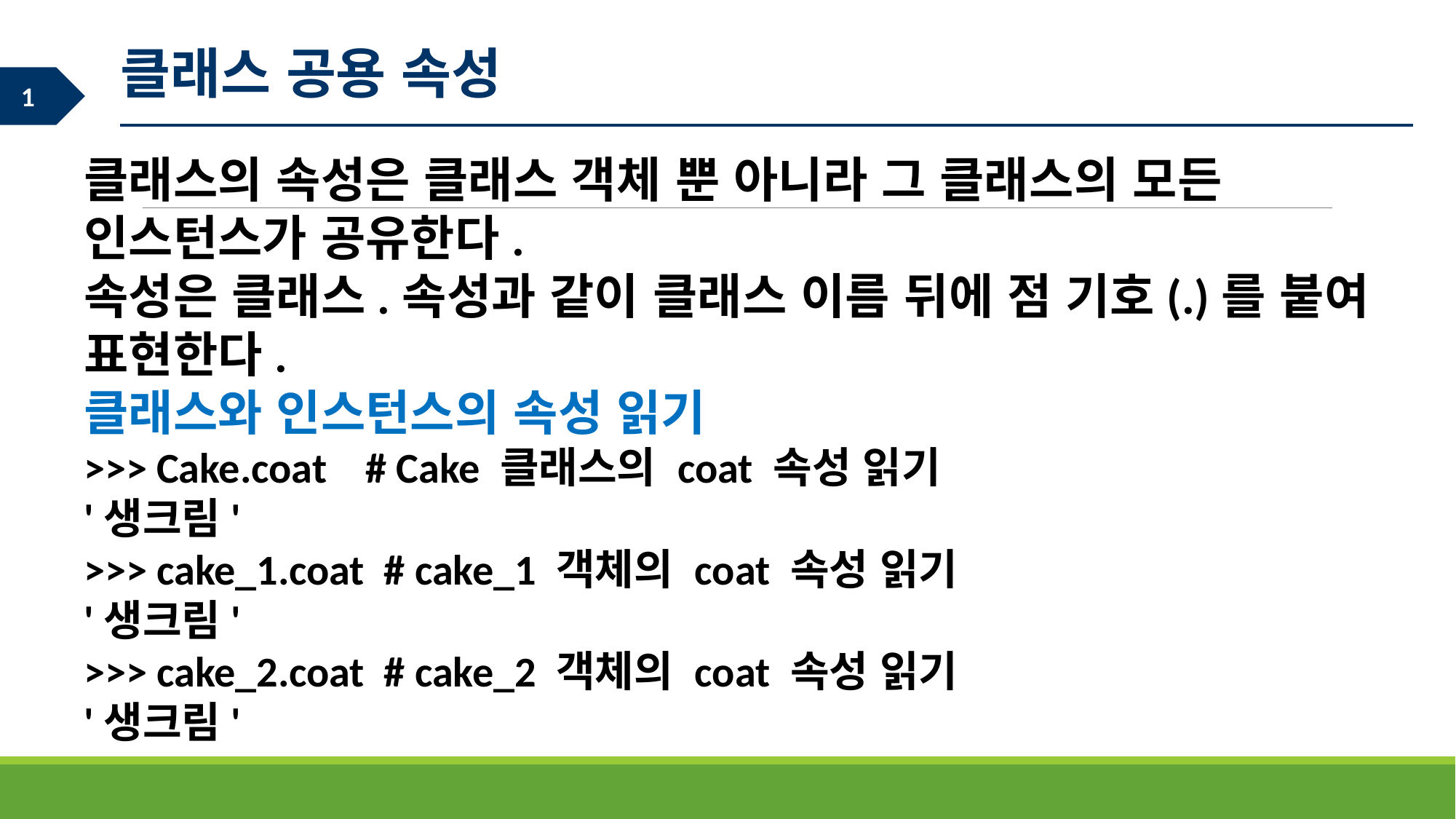

클래스 공용 속성
클래스의 속성은 클래스 객체 뿐 아니라 그 클래스의 모든 인스턴스가 공유한다.
속성은 클래스.속성과 같이 클래스 이름 뒤에 점 기호(.)를 붙여 표현한다.
클래스와 인스턴스의 속성 읽기
>>> Cake.coat    # Cake 클래스의 coat 속성 읽기
'생크림'
>>> cake_1.coat  # cake_1 객체의 coat 속성 읽기
'생크림'
>>> cake_2.coat  # cake_2 객체의 coat 속성 읽기
'생크림'